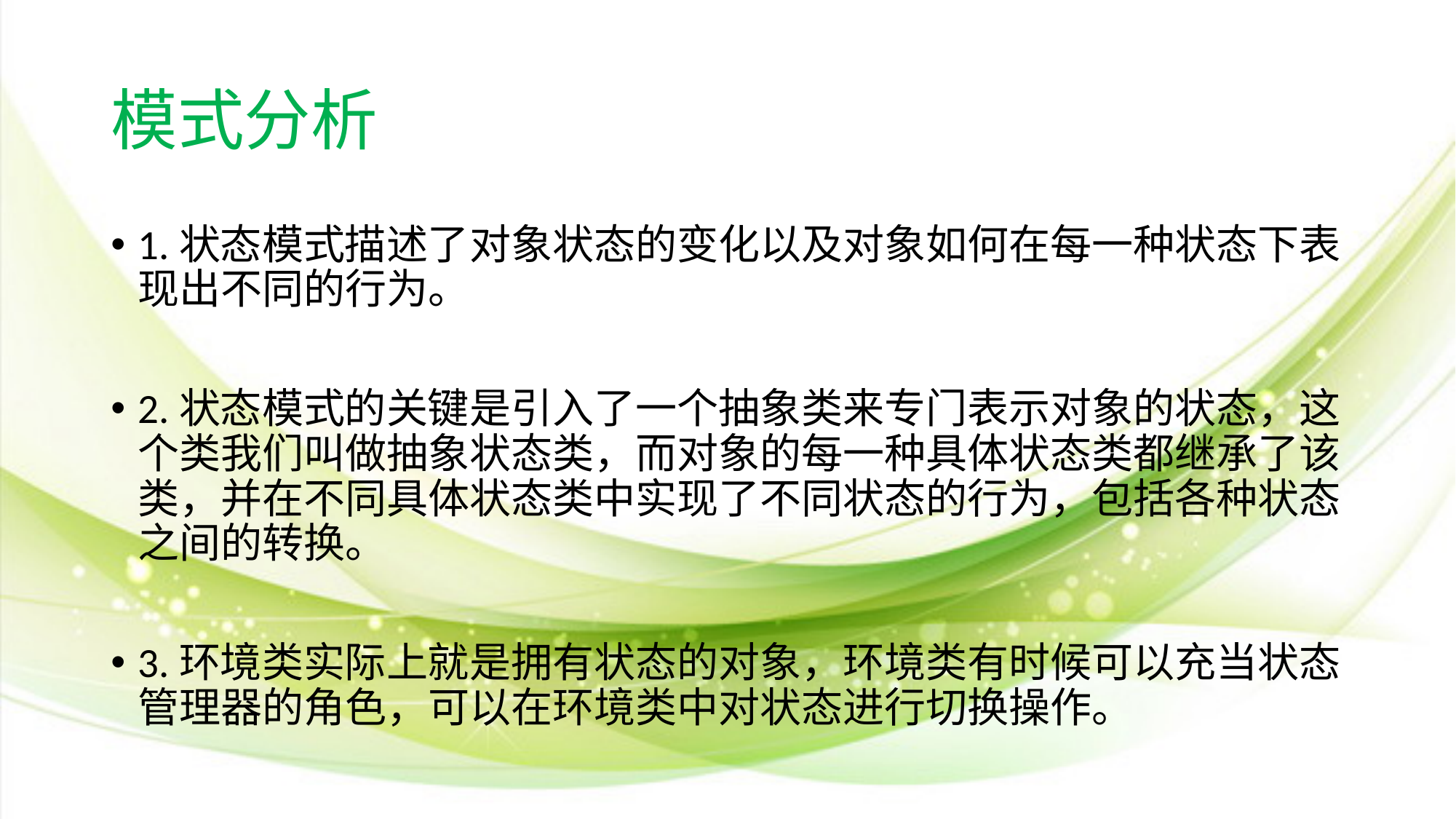

# 模式分析
1.状态模式描述了对象状态的变化以及对象如何在每一种状态下表现出不同的行为。

2.状态模式的关键是引入了一个抽象类来专门表示对象的状态，这个类我们叫做抽象状态类，而对象的每一种具体状态类都继承了该类，并在不同具体状态类中实现了不同状态的行为，包括各种状态之间的转换。

3.环境类实际上就是拥有状态的对象，环境类有时候可以充当状态管理器的角色，可以在环境类中对状态进行切换操作。